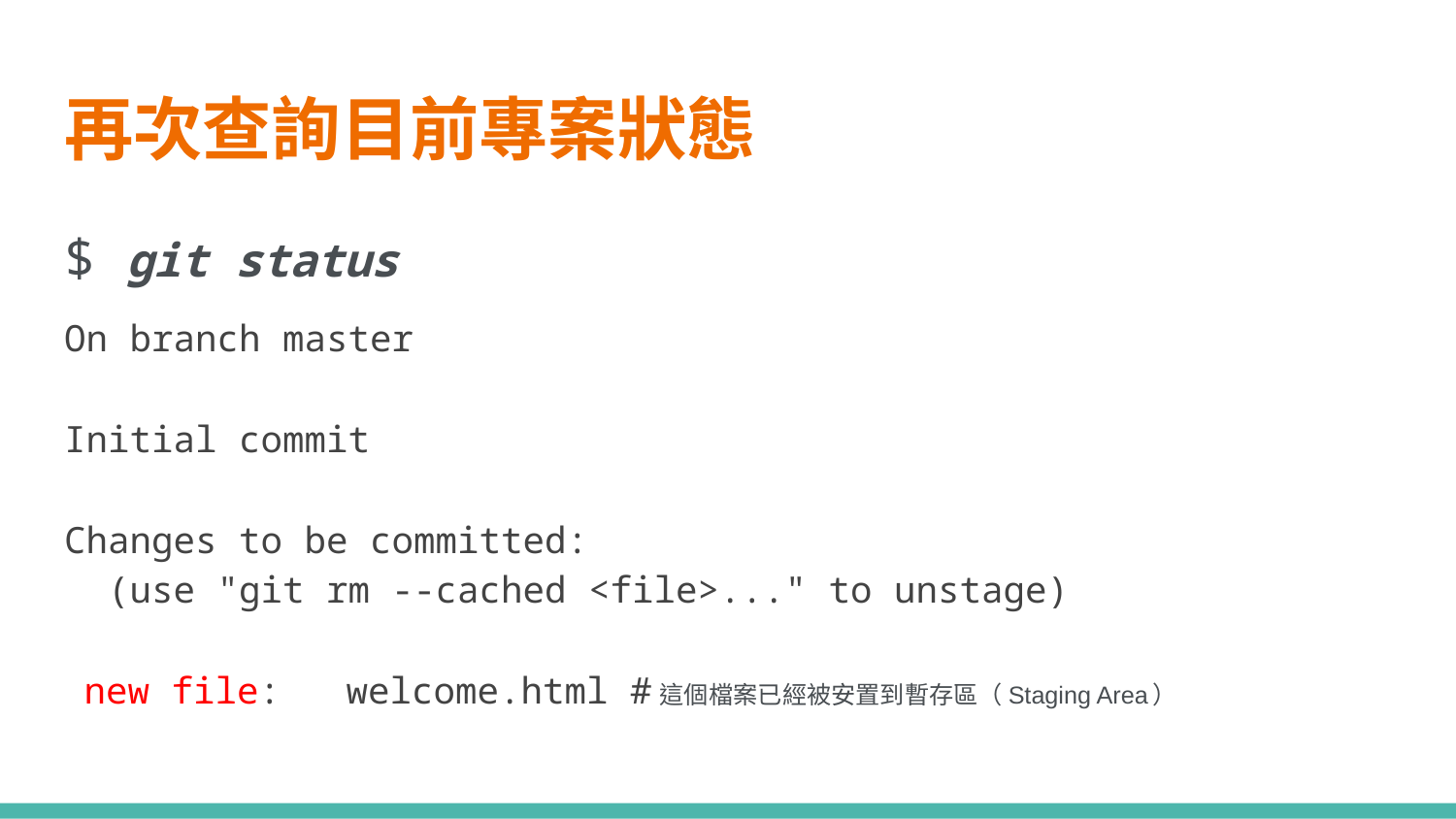

# 再次查詢目前專案狀態
$ git status
On branch master

Initial commit

Changes to be committed:
  (use "git rm --cached <file>..." to unstage)

	new file:   welcome.html #這個檔案已經被安置到暫存區（Staging Area）